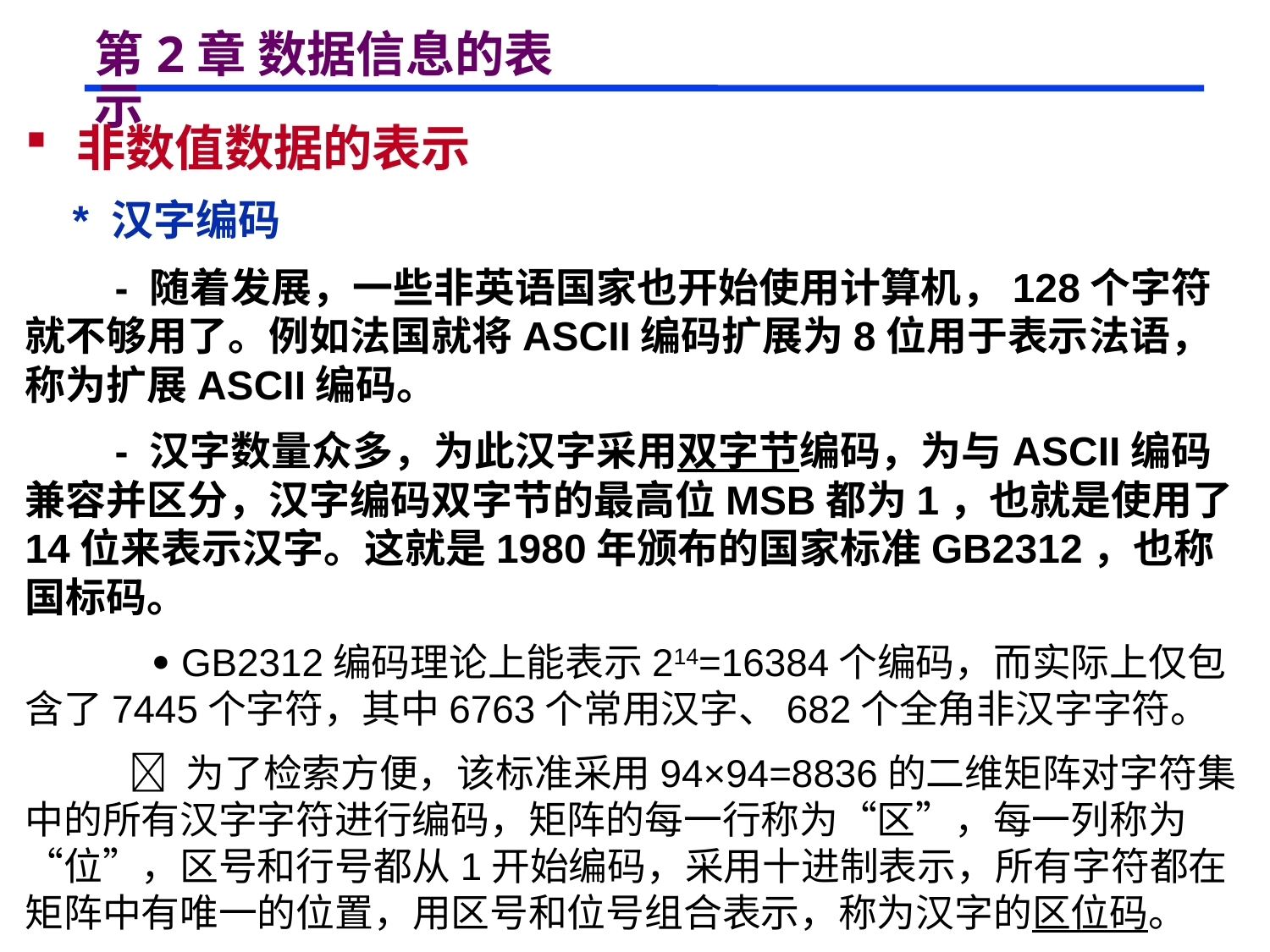

# 第2章 数据信息的表示
 非数值数据的表示
    * 汉字编码
        - 随着发展，一些非英语国家也开始使用计算机，128个字符就不够用了。例如法国就将ASCII编码扩展为8位用于表示法语，称为扩展ASCII编码。
        - 汉字数量众多，为此汉字采用双字节编码，为与ASCII编码兼容并区分，汉字编码双字节的最高位MSB都为1，也就是使用了14位来表示汉字。这就是1980年颁布的国家标准GB2312，也称国标码。
            • GB2312编码理论上能表示214=16384个编码，而实际上仅包含了7445个字符，其中6763个常用汉字、682个全角非汉字字符。
            • 为了检索方便，该标准采用94×94=8836的二维矩阵对字符集中的所有汉字字符进行编码，矩阵的每一行称为“区”，每一列称为“位”，区号和行号都从1开始编码，采用十进制表示，所有字符都在矩阵中有唯一的位置，用区号和位号组合表示，称为汉字的区位码。